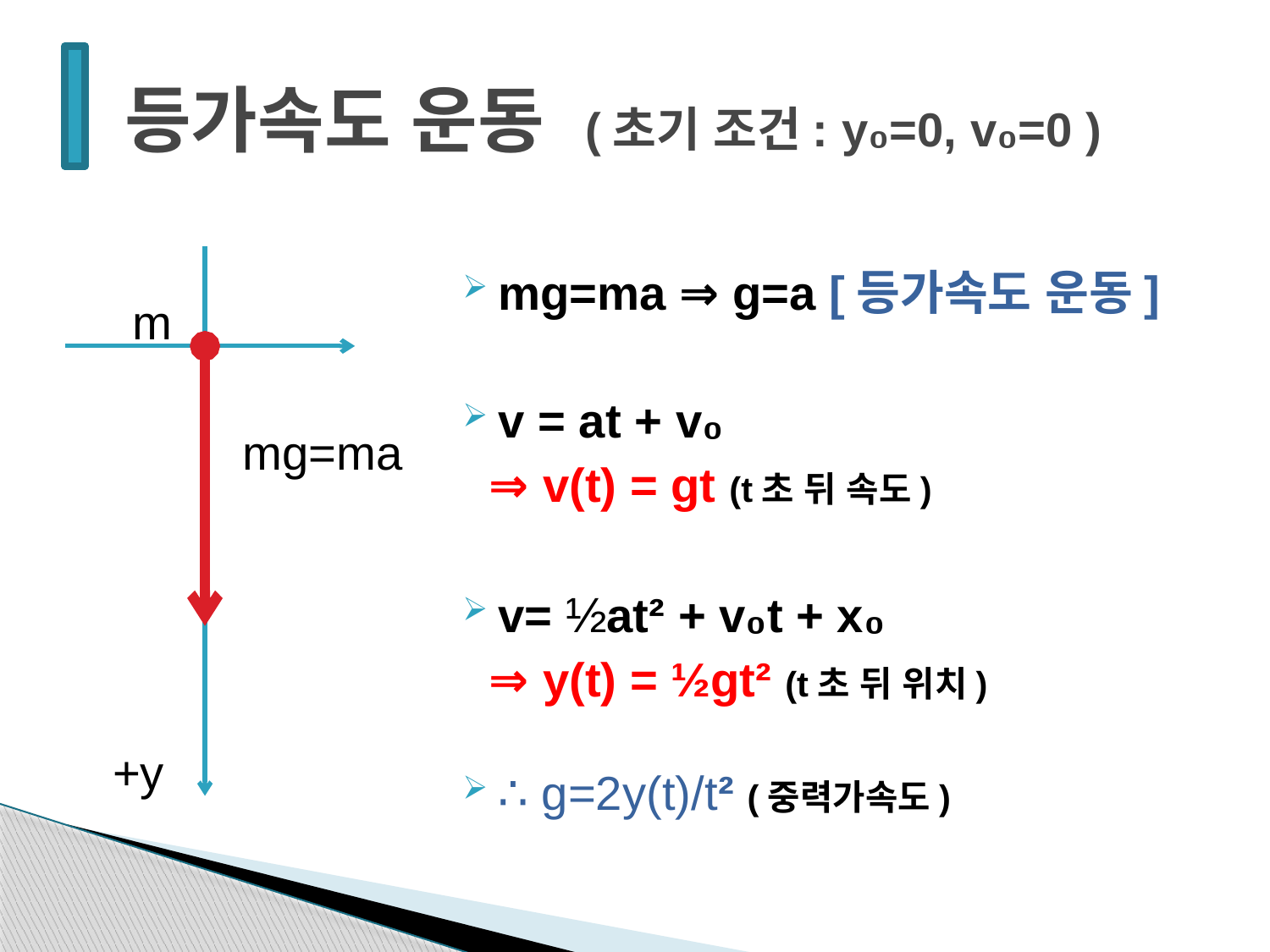

# 등가속도 운동 (초기 조건: y₀=0, v₀=0 )

mg=ma ⇒ g=a [등가속도 운동]

v = at + v₀
  ⇒ v(t) = gt (t초 뒤 속도)

v= ½at² + v₀t + x₀
  ⇒ y(t) = ½gt² (t초 뒤 위치)

∴ g=2y(t)/t² (중력가속도)

m
mg=ma
+y